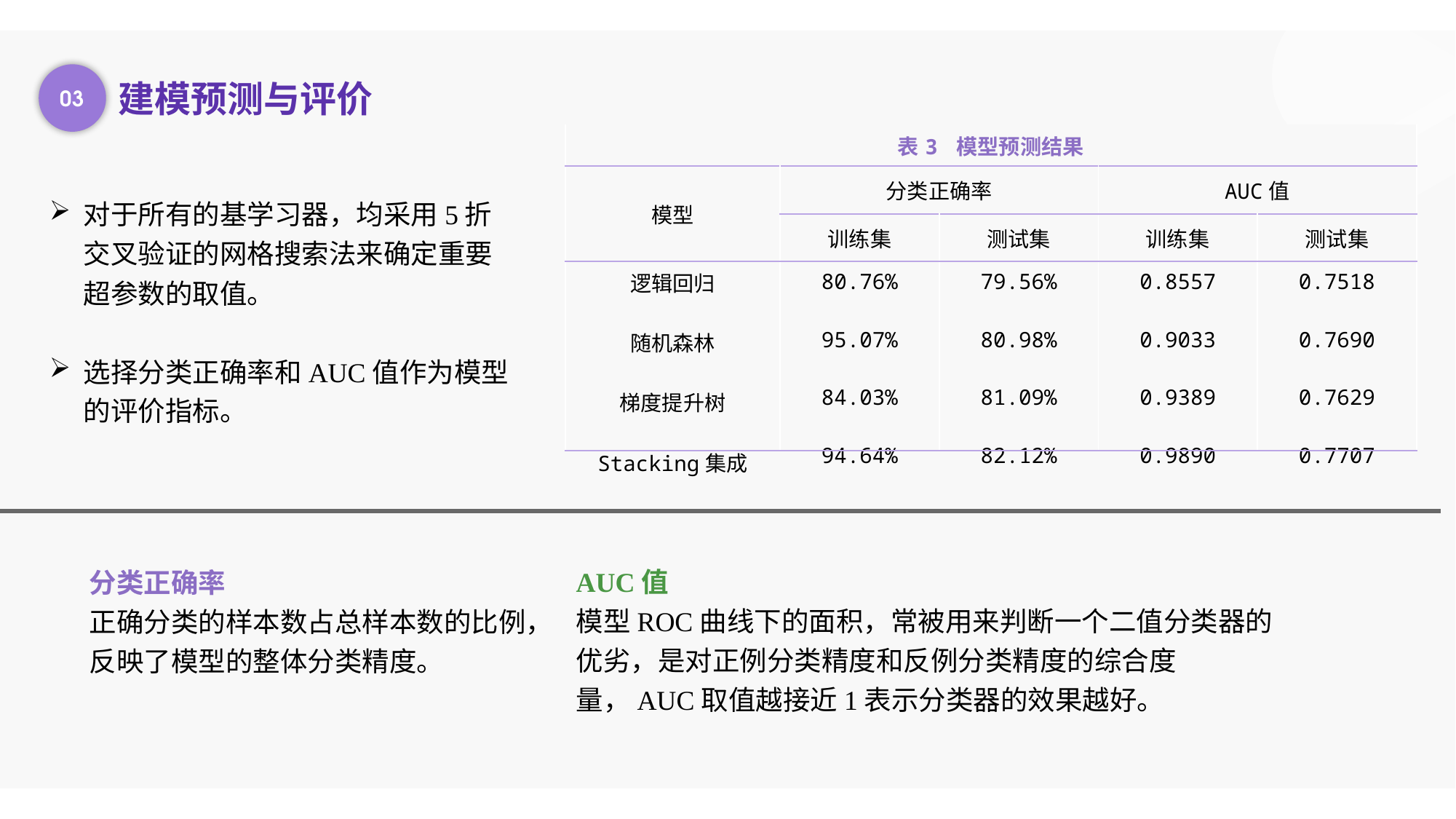

03
建模预测与评价
| 表3 模型预测结果 |  |  |  |  |
| --- | --- | --- | --- | --- |
| 模型 | 分类正确率 |  | AUC值 |  |
|  | 训练集 | 测试集 | 训练集 | 测试集 |
| 逻辑回归 随机森林 梯度提升树 Stacking集成 | 80.76% 95.07% 84.03% 94.64% | 79.56% 80.98% 81.09% 82.12% | 0.8557 0.9033 0.9389 0.9890 | 0.7518 0.7690 0.7629 0.7707 |
对于所有的基学习器，均采用5折交叉验证的网格搜索法来确定重要超参数的取值。

选择分类正确率和AUC值作为模型的评价指标。
AUC值
模型ROC曲线下的面积，常被用来判断一个二值分类器的优劣，是对正例分类精度和反例分类精度的综合度量，AUC取值越接近1表示分类器的效果越好。
分类正确率
正确分类的样本数占总样本数的比例，反映了模型的整体分类精度。